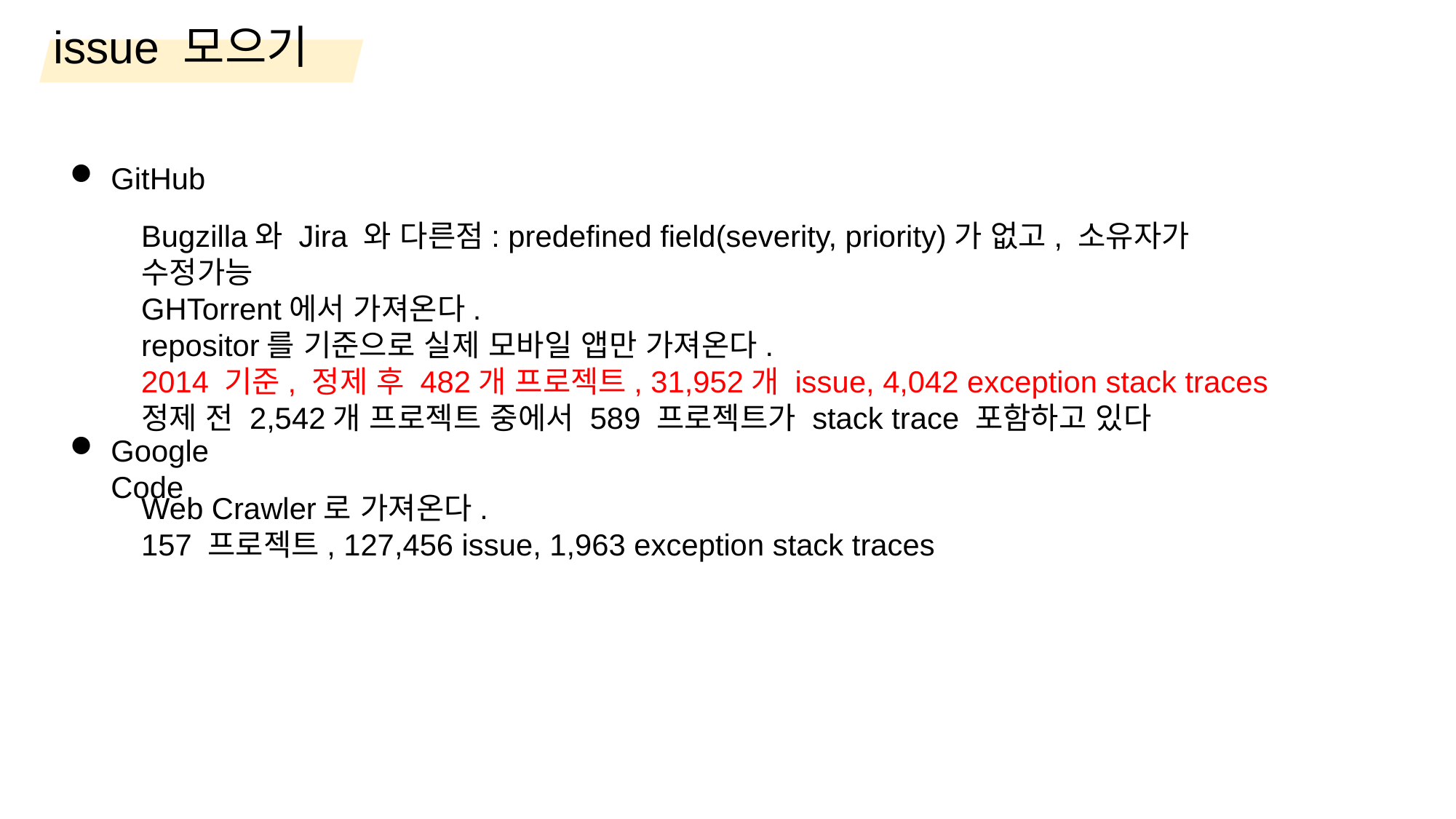

issue 모으기

GitHub
Bugzilla와 Jira 와 다른점: predefined field(severity, priority)가 없고, 소유자가 수정가능
GHTorrent에서 가져온다.
repositor를 기준으로 실제 모바일 앱만 가져온다.
2014 기준, 정제 후 482개 프로젝트, 31,952개 issue, 4,042 exception stack traces
정제 전 2,542개 프로젝트 중에서 589 프로젝트가 stack trace 포함하고 있다
Google Code
Web Crawler로 가져온다.
157 프로젝트, 127,456 issue, 1,963 exception stack traces